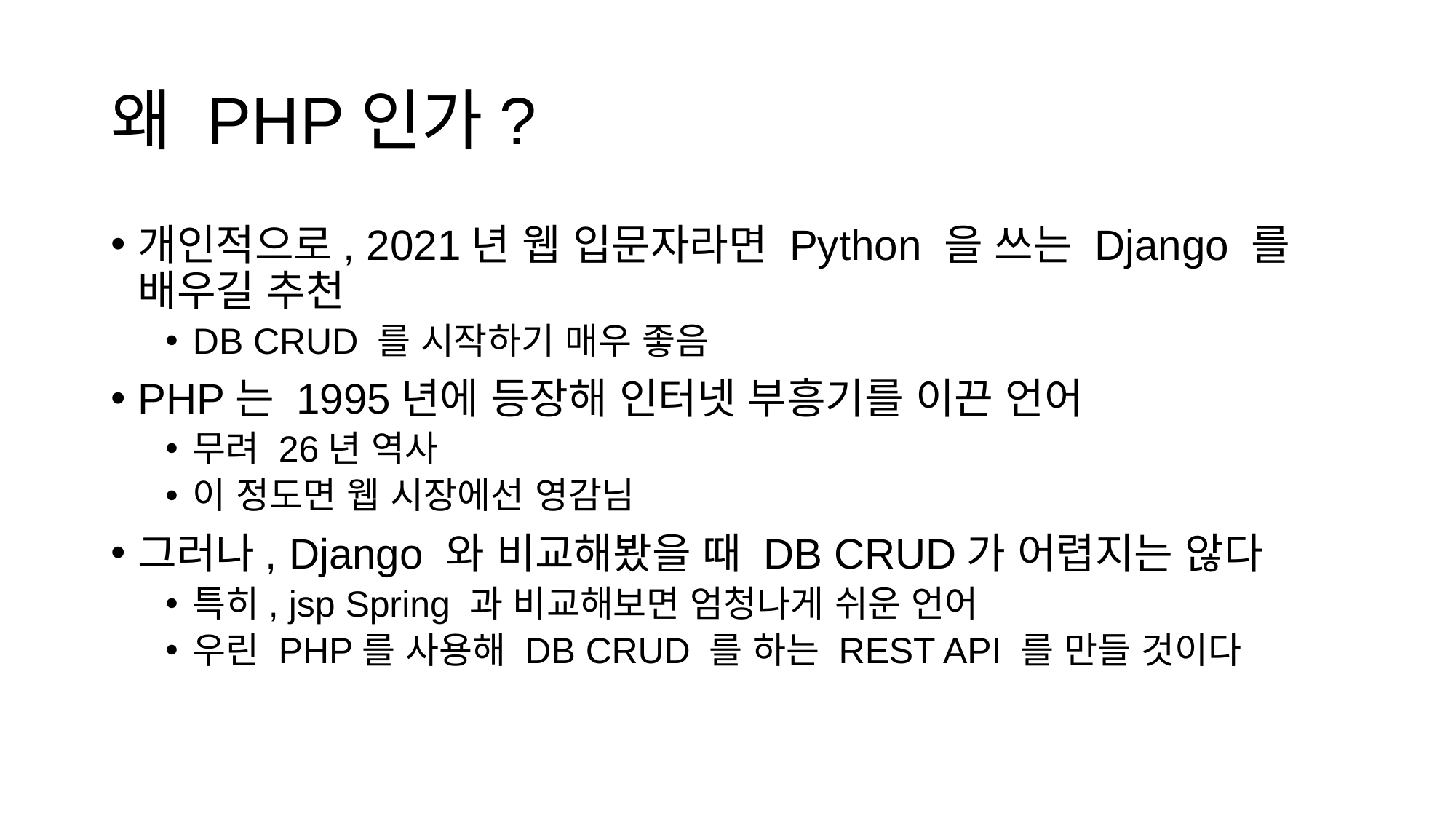

# 왜 PHP인가?
개인적으로, 2021년 웹 입문자라면 Python 을 쓰는 Django 를 배우길 추천
DB CRUD 를 시작하기 매우 좋음
PHP는 1995년에 등장해 인터넷 부흥기를 이끈 언어
무려 26년 역사
이 정도면 웹 시장에선 영감님
그러나, Django 와 비교해봤을 때 DB CRUD가 어렵지는 않다
특히, jsp Spring 과 비교해보면 엄청나게 쉬운 언어
우린 PHP를 사용해 DB CRUD 를 하는 REST API 를 만들 것이다